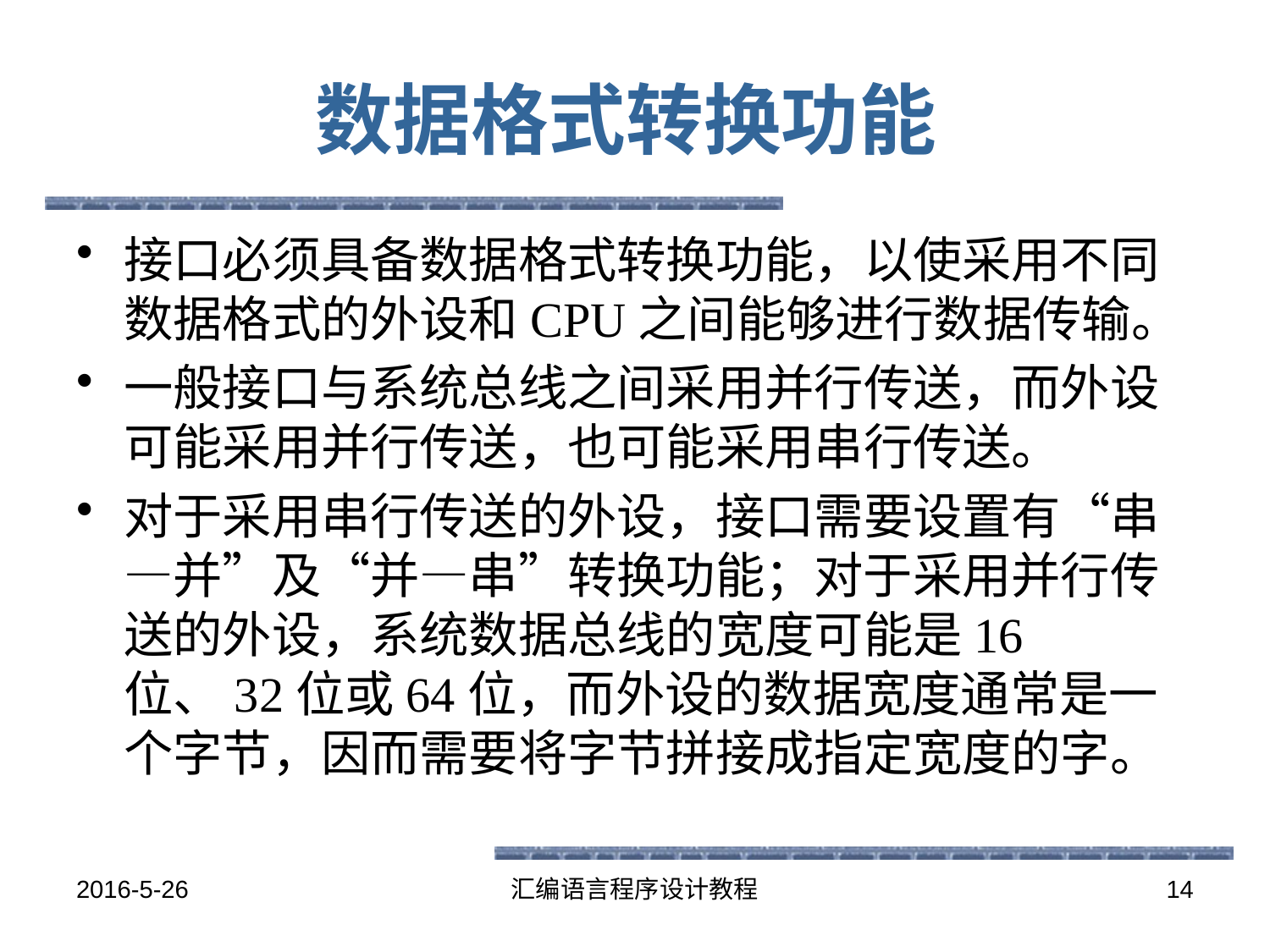

# 数据格式转换功能
接口必须具备数据格式转换功能，以使采用不同数据格式的外设和CPU之间能够进行数据传输。
一般接口与系统总线之间采用并行传送，而外设可能采用并行传送，也可能采用串行传送。
对于采用串行传送的外设，接口需要设置有“串—并”及“并—串”转换功能；对于采用并行传送的外设，系统数据总线的宽度可能是16位、32位或64位，而外设的数据宽度通常是一个字节，因而需要将字节拼接成指定宽度的字。
2016-5-26
汇编语言程序设计教程
14